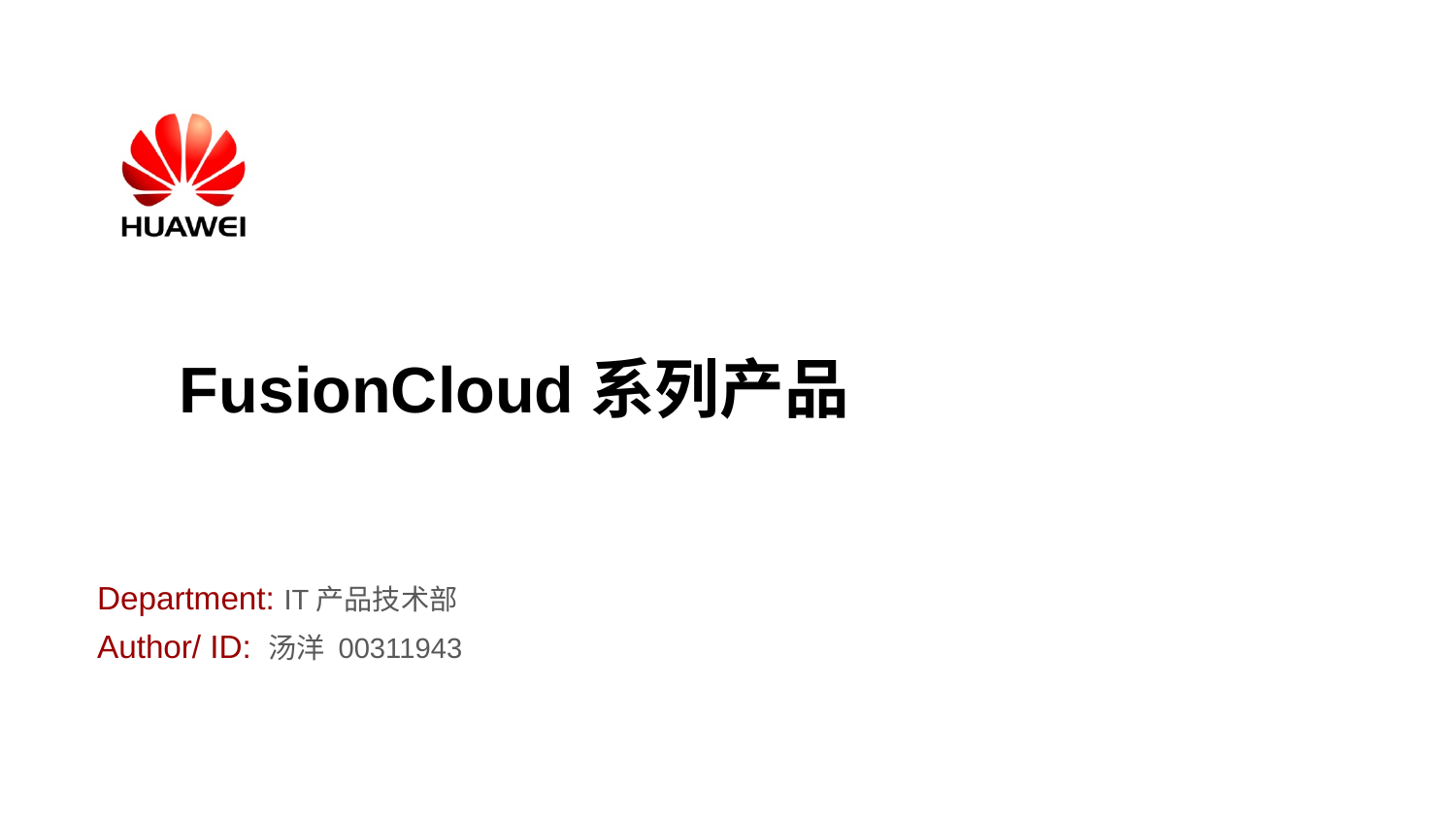

FusionCloud系列产品
Department: IT产品技术部
Author/ ID: 汤洋 00311943